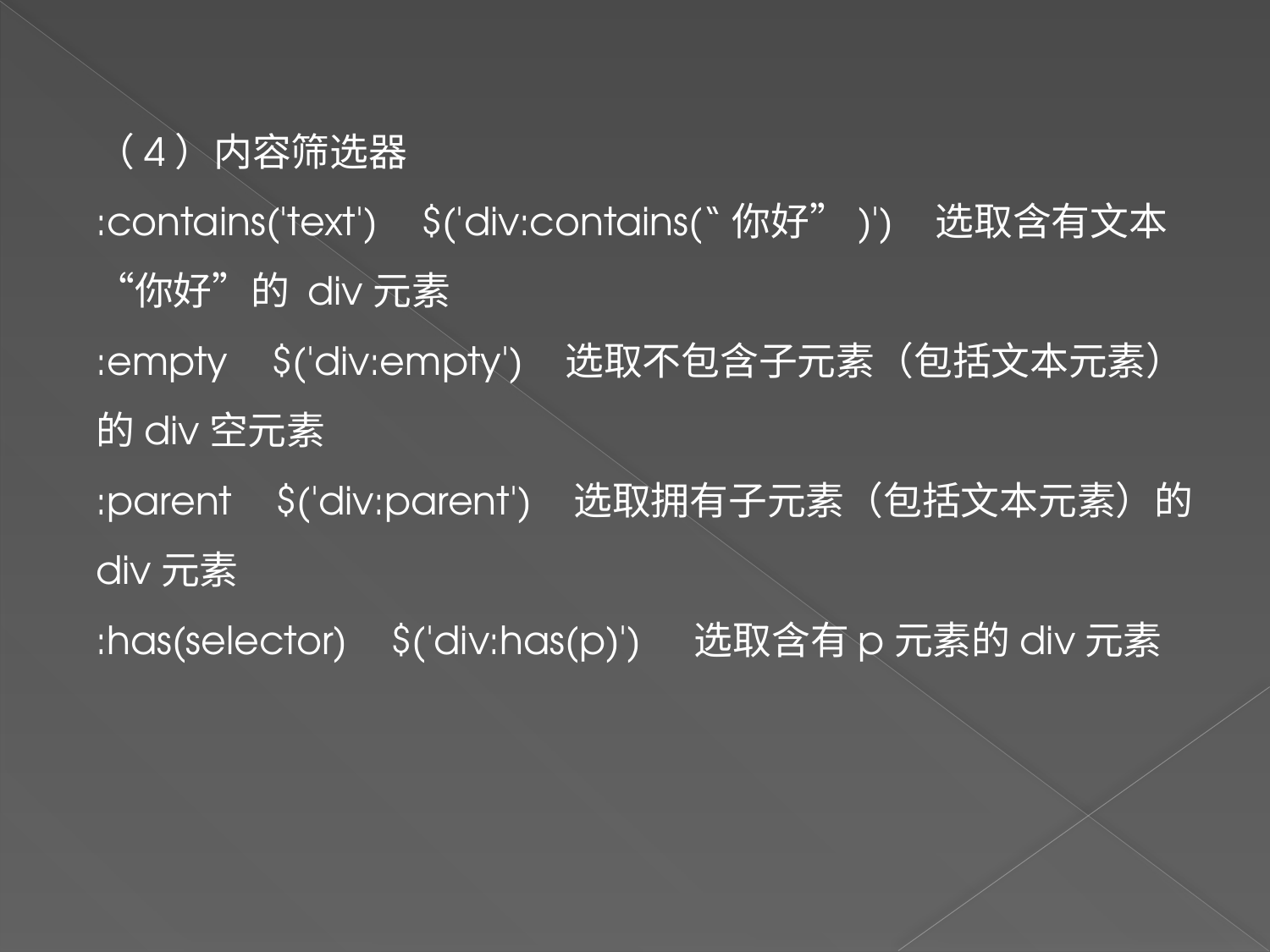

（4）内容筛选器
:contains('text')    $('div:contains(“你好”)')   选取含有文本“你好”的 div元素
:empty    $('div:empty')   选取不包含子元素（包括文本元素）的div空元素
:parent    $('div:parent')   选取拥有子元素（包括文本元素）的div元素
:has(selector)    $('div:has(p)')    选取含有p元素的div元素